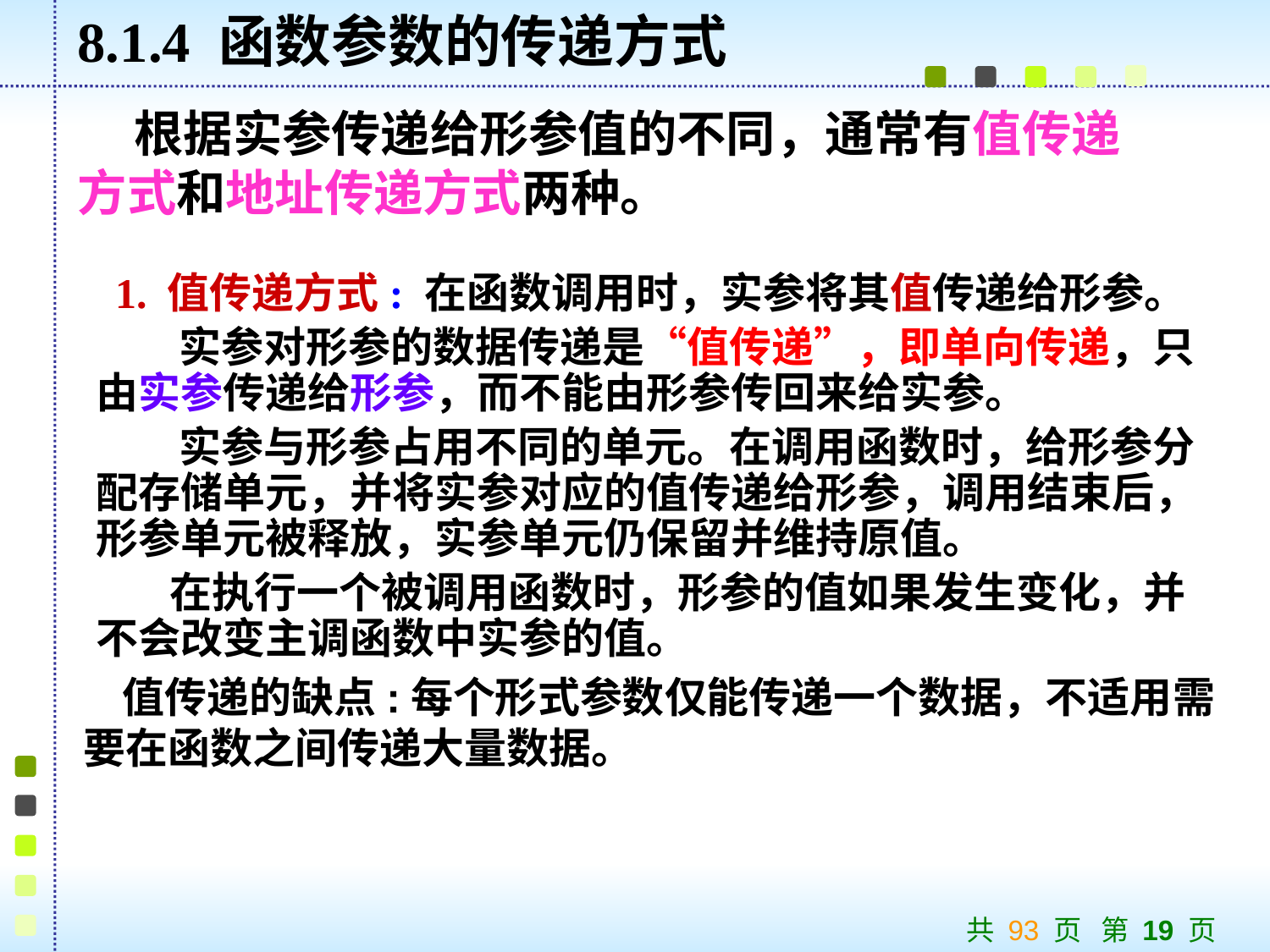

8.1.4 函数参数的传递方式
    根据实参传递给形参值的不同，通常有值传递方式和地址传递方式两种。
   1. 值传递方式: 在函数调用时，实参将其值传递给形参。
         实参对形参的数据传递是“值传递”，即单向传递，只由实参传递给形参，而不能由形参传回来给实参。
         实参与形参占用不同的单元。在调用函数时，给形参分配存储单元，并将实参对应的值传递给形参，调用结束后，形参单元被释放，实参单元仍保留并维持原值。
        在执行一个被调用函数时，形参的值如果发生变化，并不会改变主调函数中实参的值。
   值传递的缺点:每个形式参数仅能传递一个数据，不适用需要在函数之间传递大量数据。

共 93 页   第 19 页